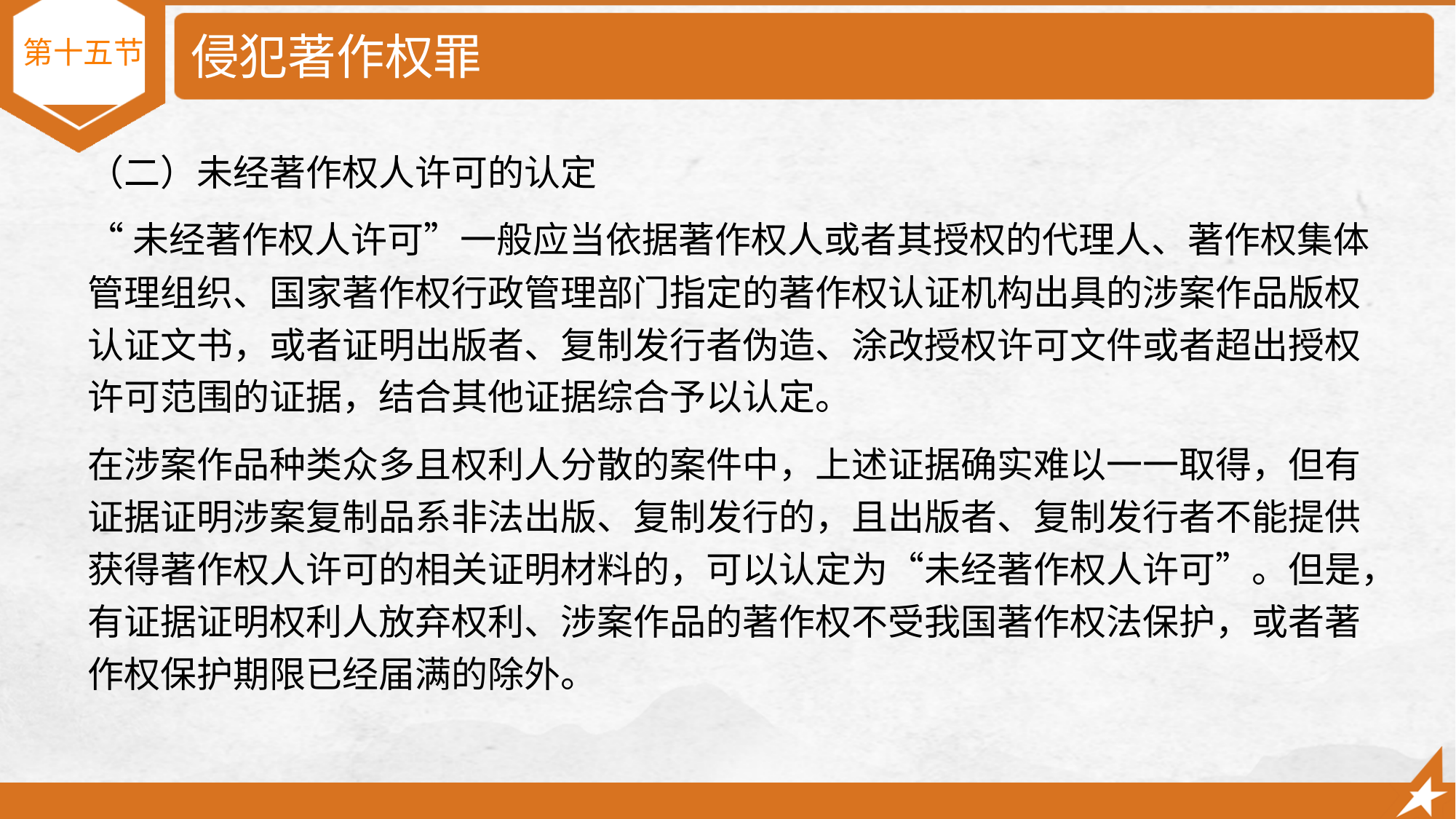

# 侵犯著作权罪
 第十五节
（二）未经著作权人许可的认定
“未经著作权人许可”一般应当依据著作权人或者其授权的代理人、著作权集体管理组织、国家著作权行政管理部门指定的著作权认证机构出具的涉案作品版权认证文书，或者证明出版者、复制发行者伪造、涂改授权许可文件或者超出授权许可范围的证据，结合其他证据综合予以认定。
在涉案作品种类众多且权利人分散的案件中，上述证据确实难以一一取得，但有证据证明涉案复制品系非法出版、复制发行的，且出版者、复制发行者不能提供获得著作权人许可的相关证明材料的，可以认定为“未经著作权人许可”。但是，有证据证明权利人放弃权利、涉案作品的著作权不受我国著作权法保护，或者著作权保护期限已经届满的除外。